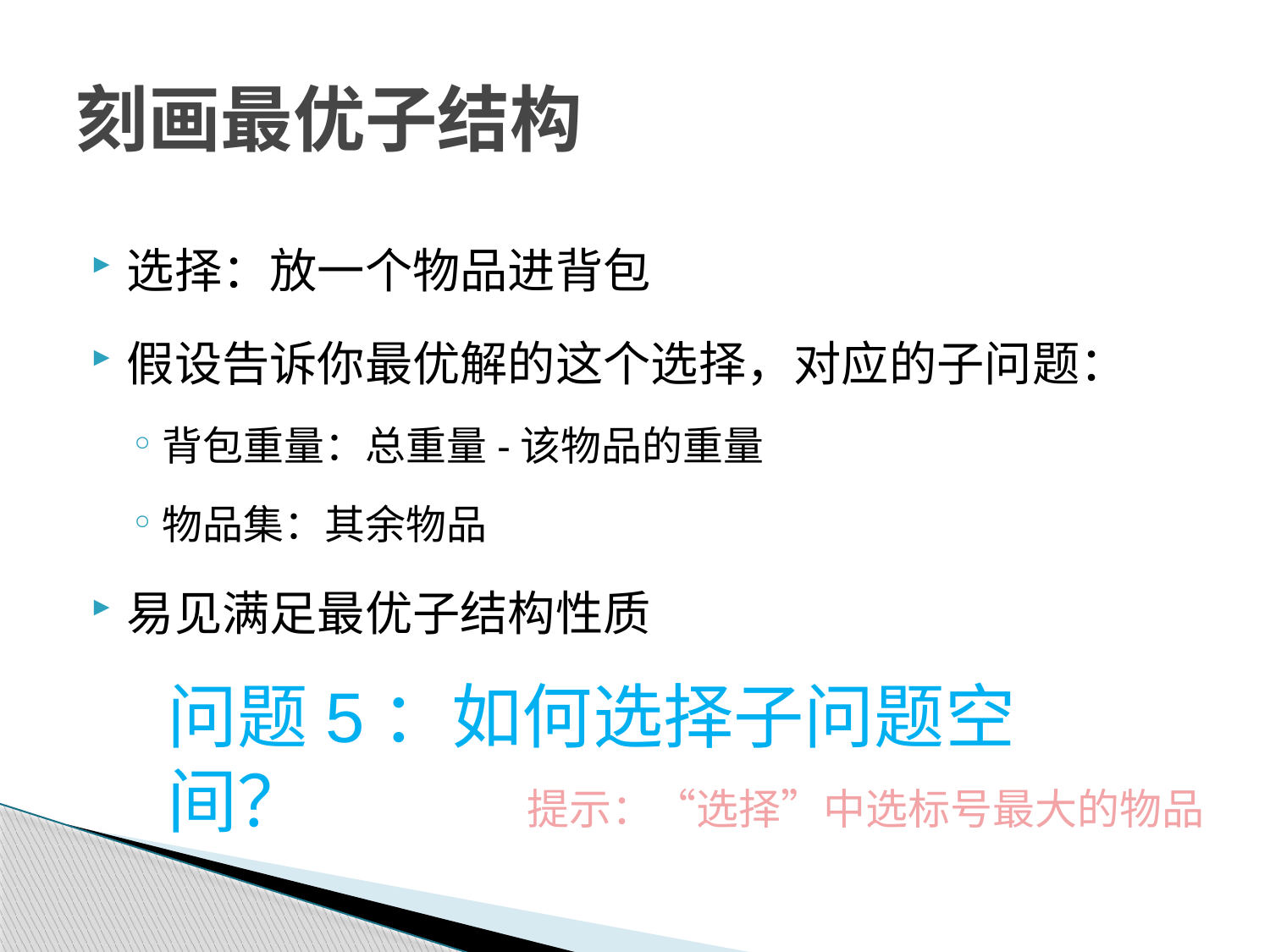

# 刻画最优子结构
选择：放一个物品进背包
假设告诉你最优解的这个选择，对应的子问题：
背包重量：总重量-该物品的重量
物品集：其余物品
易见满足最优子结构性质
问题5：如何选择子问题空间？
提示：“选择”中选标号最大的物品